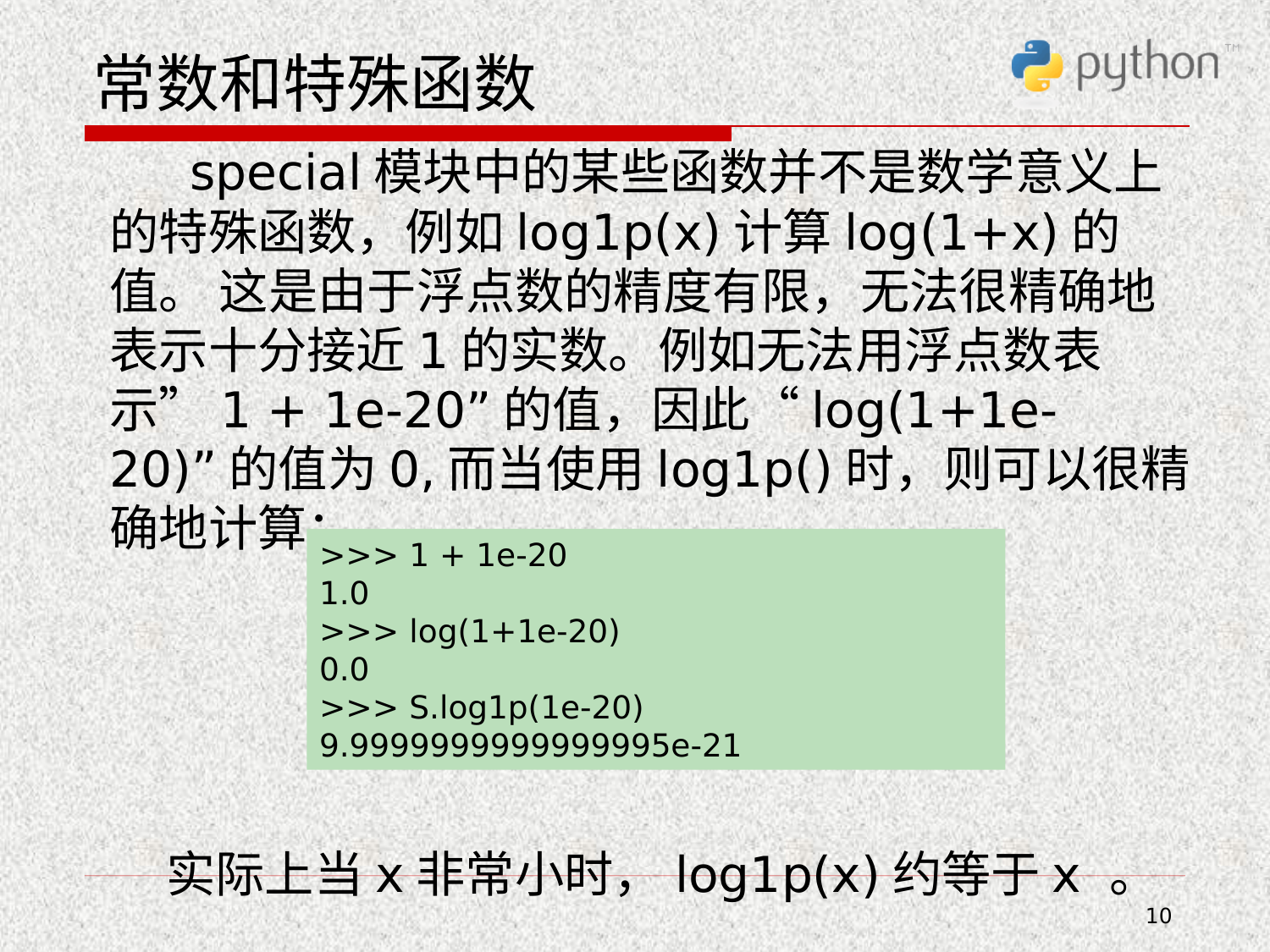

# 常数和特殊函数
         special模块中的某些函数并不是数学意义上的特殊函数，例如log1p(x)计算log(1+x)的值。 这是由于浮点数的精度有限，无法很精确地表示十分接近1的实数。例如无法用浮点数表示”1 + 1e-20”的值，因此“log(1+1e-20)”的值为0,而当使用log1p()时，则可以很精确地计算：

          实际上当x非常小时，log1p(x)约等于x 。

>>> 1 + 1e-20
1.0
>>> log(1+1e-20)
0.0
>>> S.log1p(1e-20)
9.9999999999999995e-21
10